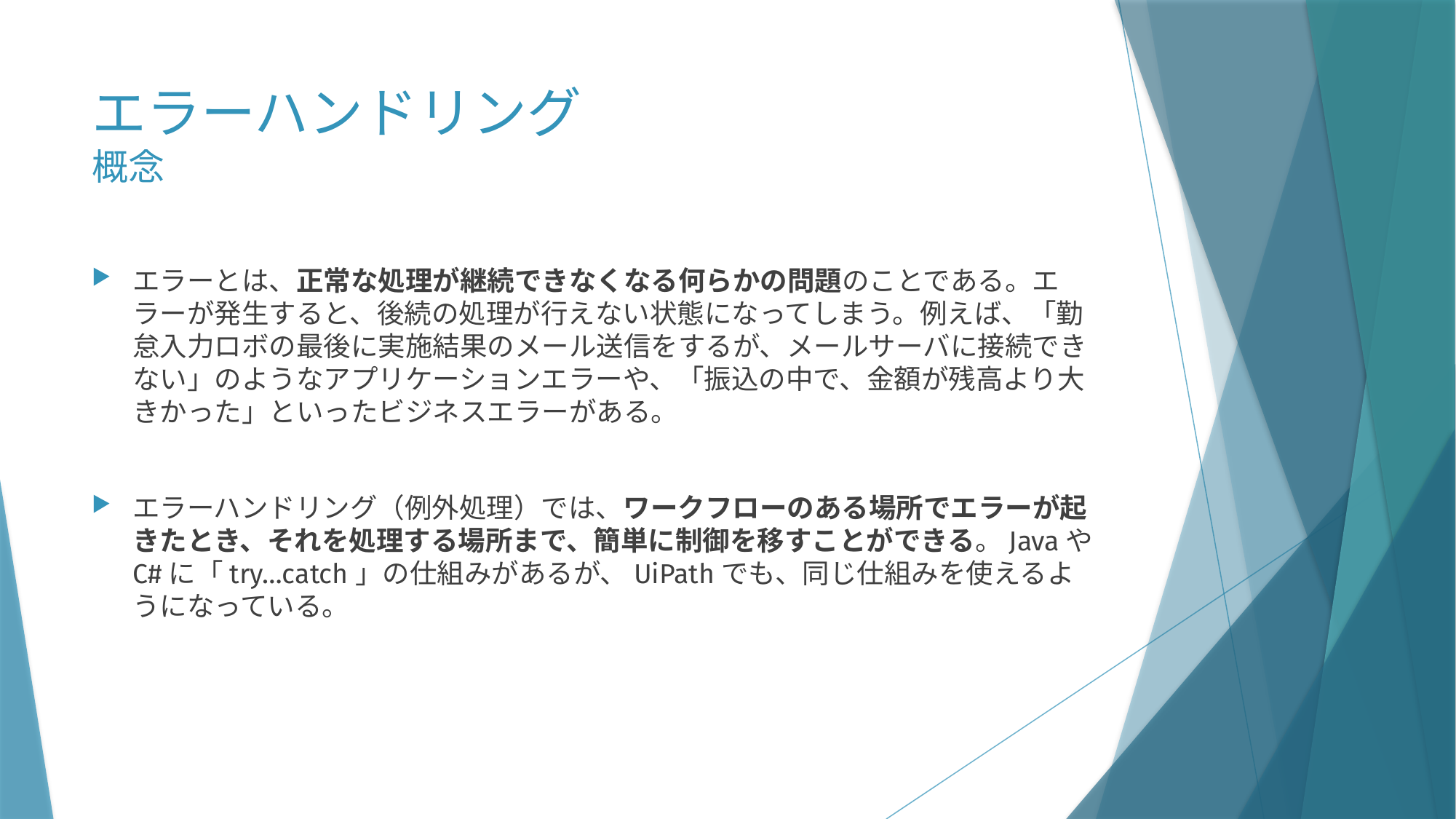

# エラーハンドリング 概念
エラーとは、正常な処理が継続できなくなる何らかの問題のことである。エラーが発生すると、後続の処理が行えない状態になってしまう。例えば、「勤怠入力ロボの最後に実施結果のメール送信をするが、メールサーバに接続できない」のようなアプリケーションエラーや、「振込の中で、金額が残高より大きかった」といったビジネスエラーがある。

エラーハンドリング（例外処理）では、ワークフローのある場所でエラーが起きたとき、それを処理する場所まで、簡単に制御を移すことができる。JavaやC#に「try…catch」の仕組みがあるが、UiPathでも、同じ仕組みを使えるようになっている。